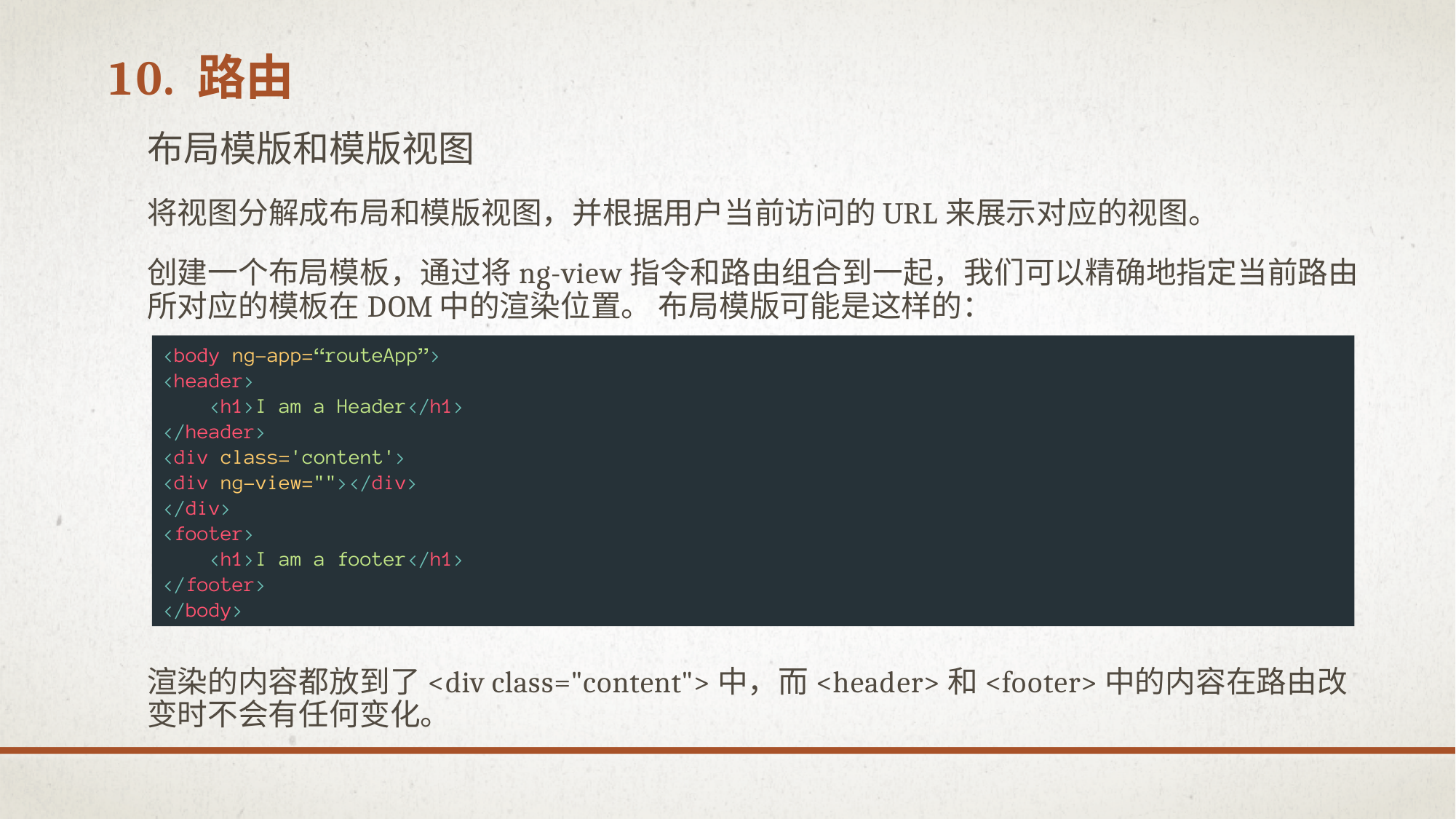

# 10. 路由
布局模版和模版视图
将视图分解成布局和模版视图，并根据用户当前访问的URL来展示对应的视图。
创建一个布局模板，通过将ng-view指令和路由组合到一起，我们可以精确地指定当前路由所对应的模板在DOM中的渲染位置。 布局模版可能是这样的：
<body ng-app=“routeApp”>
<header>
    <h1>I am a Header</h1>
</header>
<div class='content'>
<div ng-view=""></div>
</div>
<footer>
    <h1>I am a footer</h1>
</footer>
</body>
渲染的内容都放到了<div class="content">中，而<header>和<footer>中的内容在路由改变时不会有任何变化。